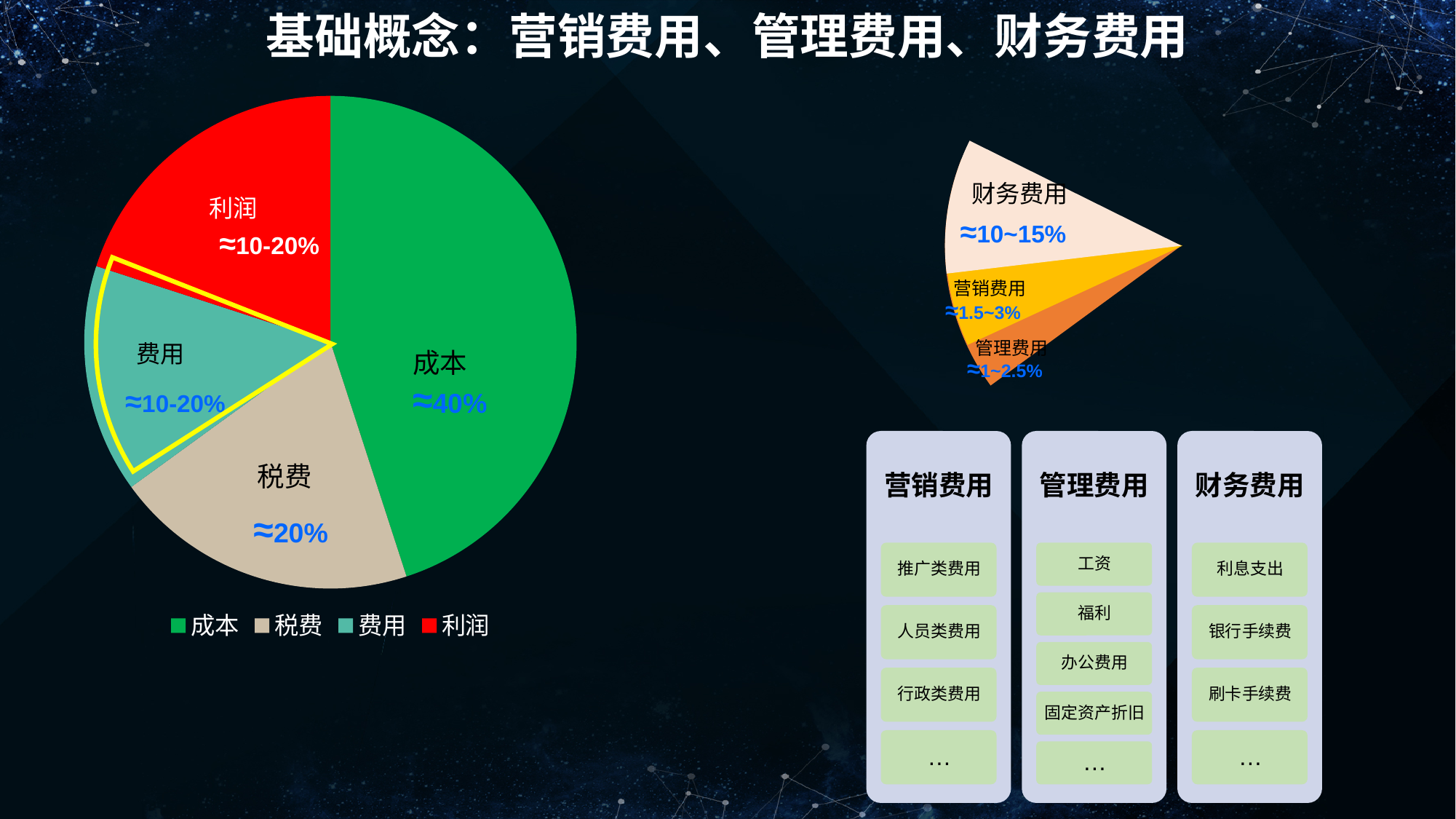

基础概念：营销费用、管理费用、财务费用

### Chart

| Category | 销售收入分布 |
|---|---|
| 成本 | 45.0 |
| 税费 | 20.0 |
| 费用 | 15.0 |
| 利润 | 20.0 |
财务费用
利润
 ≈10~15%
财务费用
 ≈10-20%
营销费用
 ≈1.5~3%
成本：
管理费用
费用

≈40%
成本
 ≈1~2.5%
 ≈10-20%
营销费用
推广类费用
人员类费用
行政类费用
…
管理费用
工资
福利
办公费用
固定资产折旧
…
财务费用
利息支出
银行手续费
刷卡手续费
…
税费
≈20%